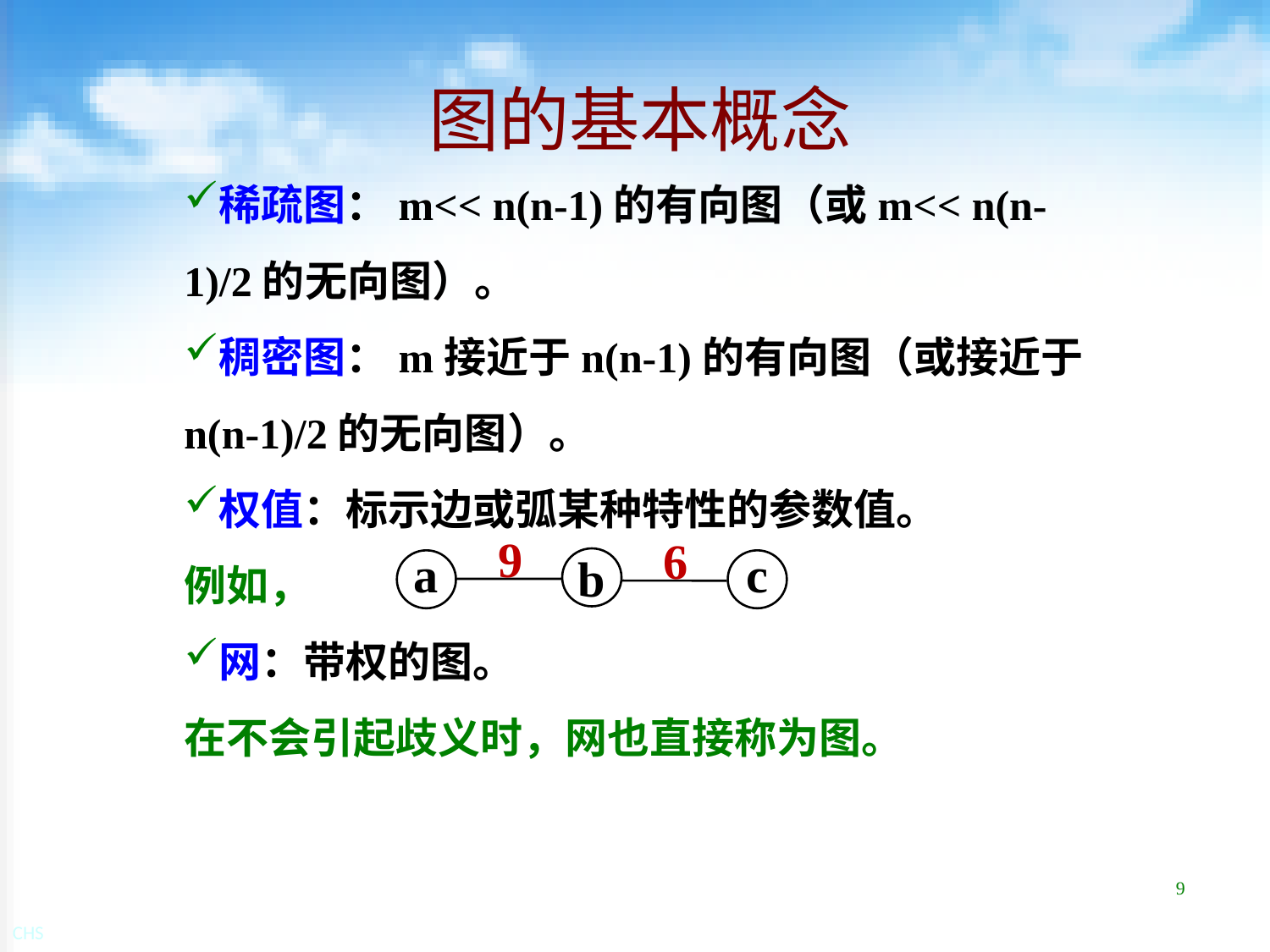

# 图的基本概念
稀疏图：m<< n(n-1)的有向图（或m<< n(n-1)/2的无向图）。
稠密图：m接近于n(n-1)的有向图（或接近于n(n-1)/2的无向图）。
权值：标示边或弧某种特性的参数值。
例如，
网：带权的图。
在不会引起歧义时，网也直接称为图。
9
6
b
a
c

9